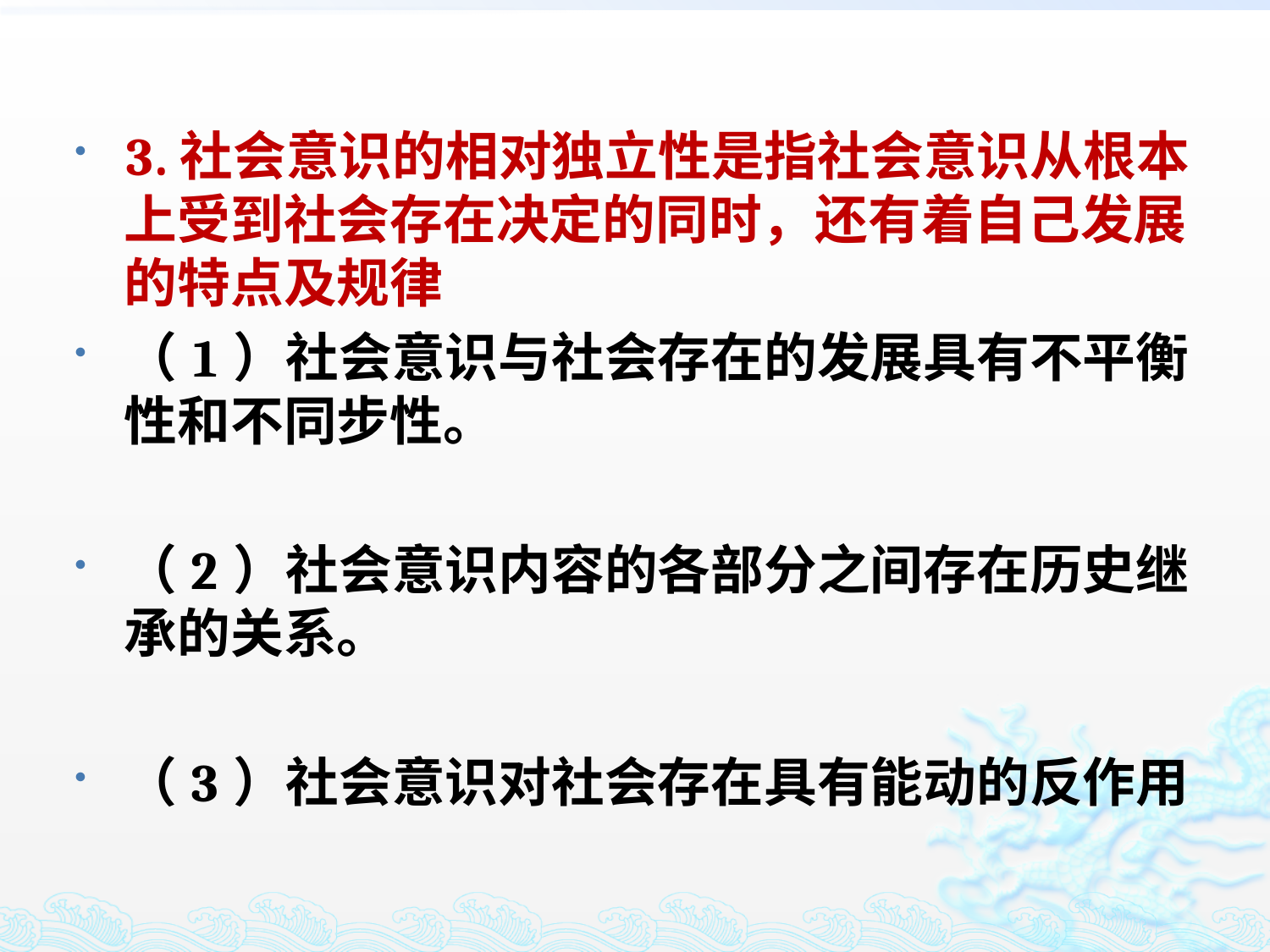

3.社会意识的相对独立性是指社会意识从根本上受到社会存在决定的同时，还有着自己发展的特点及规律
（1）社会意识与社会存在的发展具有不平衡性和不同步性。

（2）社会意识内容的各部分之间存在历史继承的关系。

（3）社会意识对社会存在具有能动的反作用